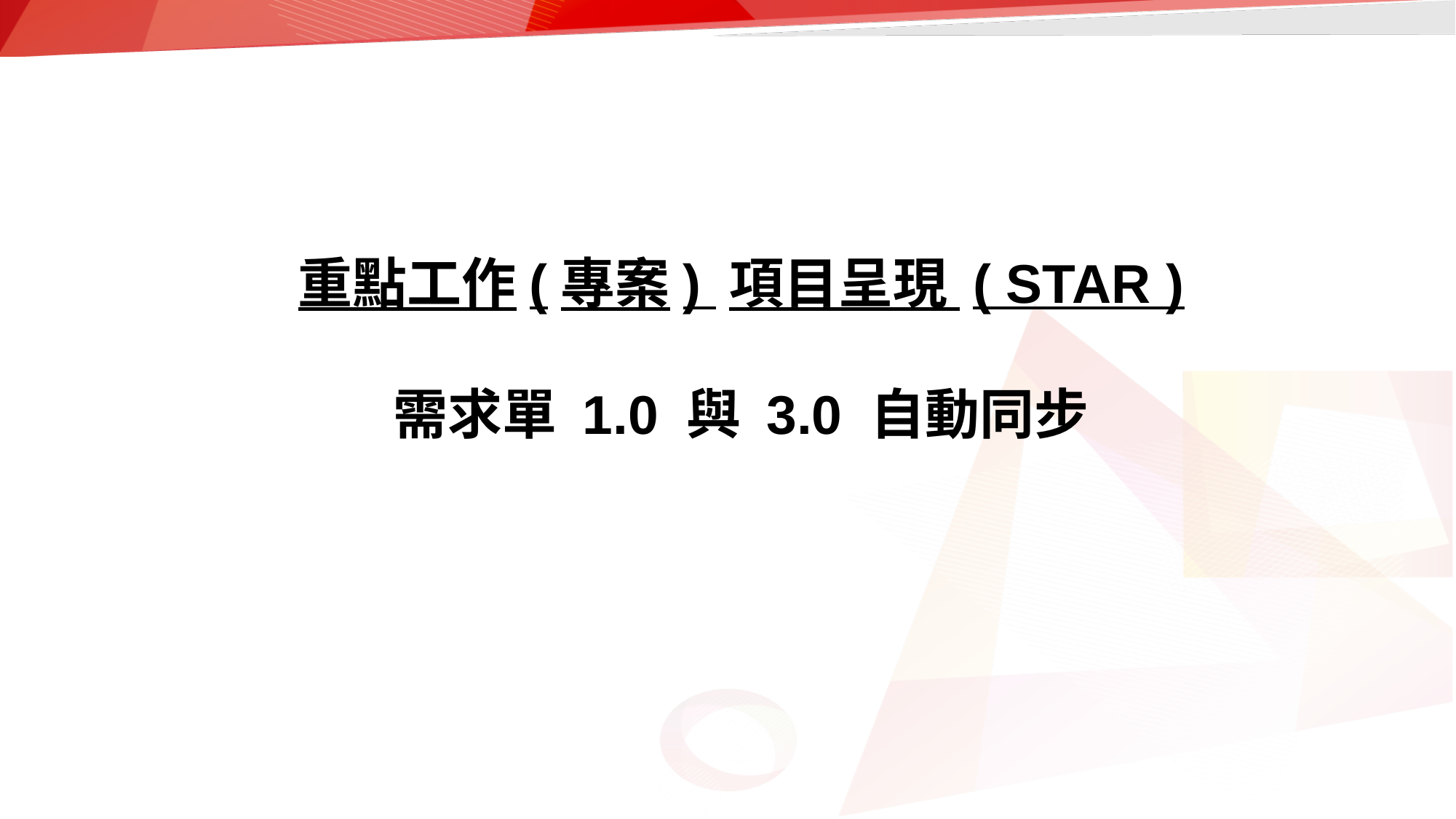

重點工作(專案) 項目呈現 ( STAR )

需求單 1.0 與 3.0 自動同步